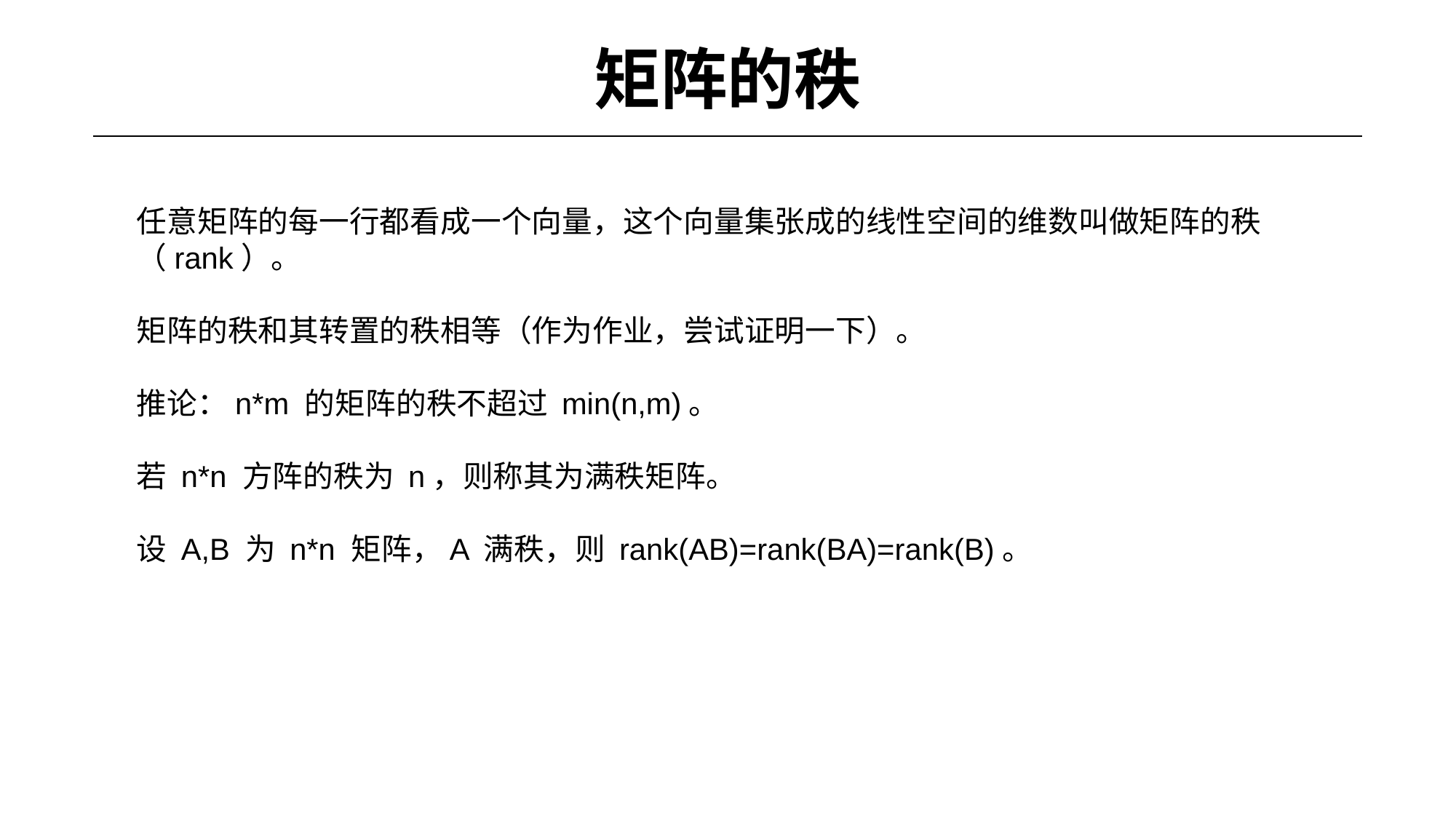

# 矩阵的秩
任意矩阵的每一行都看成一个向量，这个向量集张成的线性空间的维数叫做矩阵的秩（rank）。

矩阵的秩和其转置的秩相等（作为作业，尝试证明一下）。

推论：n*m 的矩阵的秩不超过 min(n,m)。

若 n*n 方阵的秩为 n，则称其为满秩矩阵。

设 A,B 为 n*n 矩阵，A 满秩，则 rank(AB)=rank(BA)=rank(B)。